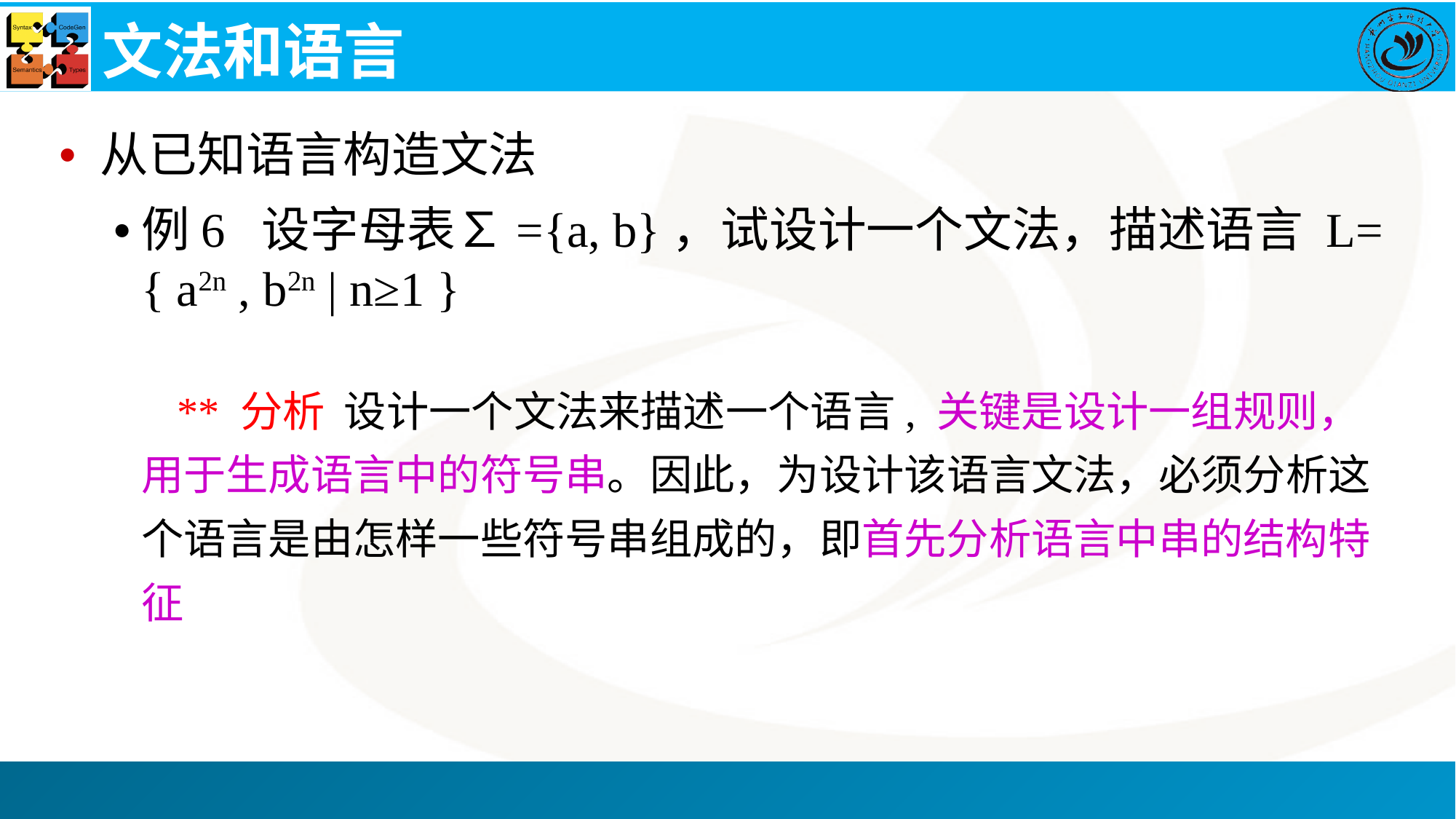

# 文法和语言
从已知语言构造文法
例6  设字母表∑={a, b}，试设计一个文法，描述语言 L= { a2n , b2n | n≥1 }

      ** 分析  设计一个文法来描述一个语言, 关键是设计一组规则，用于生成语言中的符号串。因此，为设计该语言文法，必须分析这个语言是由怎样一些符号串组成的，即首先分析语言中串的结构特征
39